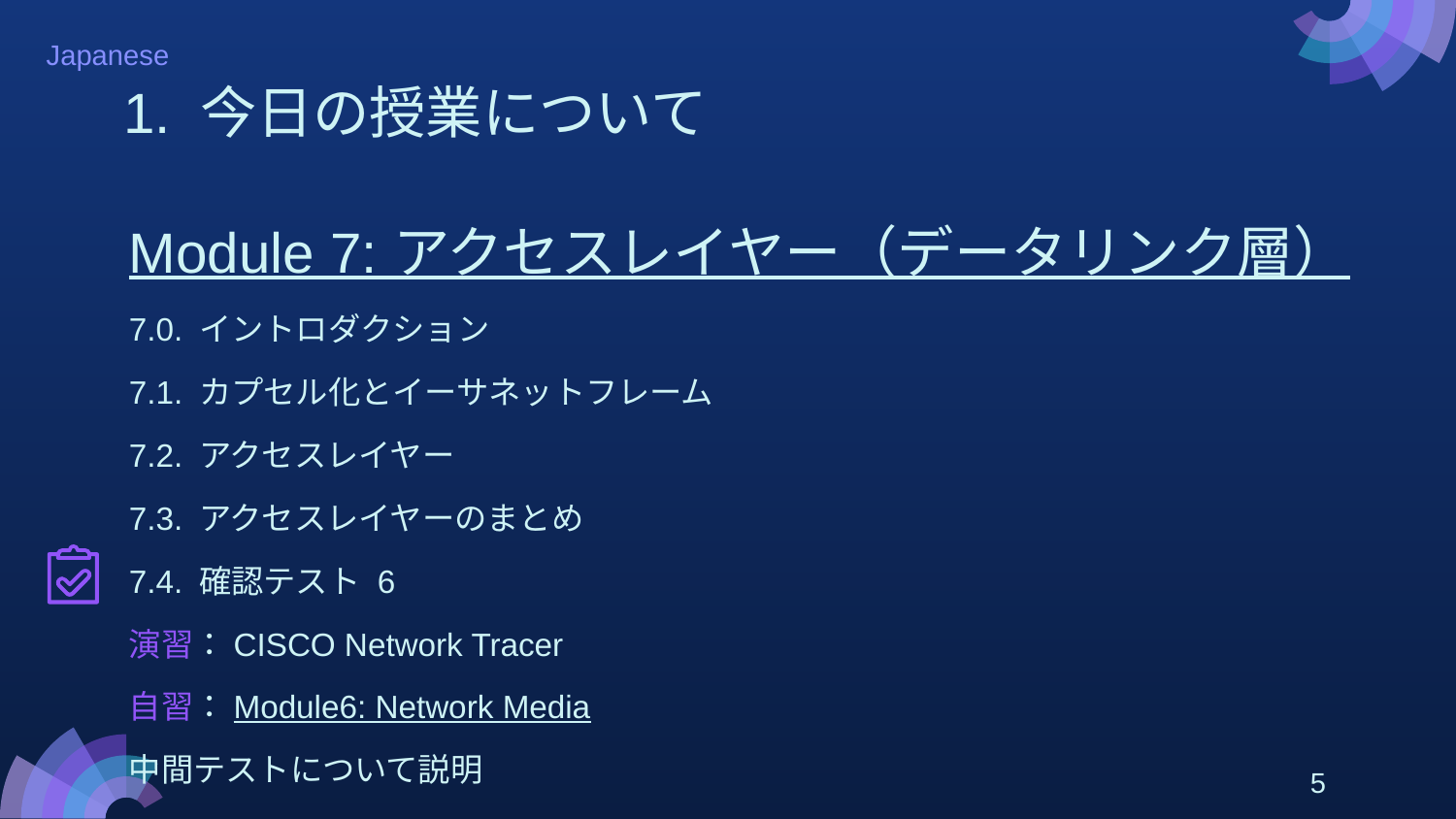

# 1. 今日の授業について
Module 7: アクセスレイヤー（データリンク層）
7.0. イントロダクション
7.1. カプセル化とイーサネットフレーム
7.2. アクセスレイヤー
7.3. アクセスレイヤーのまとめ
7.4. 確認テスト 6
演習：CISCO Network Tracer
自習：Module6: Network Media
中間テストについて説明

5